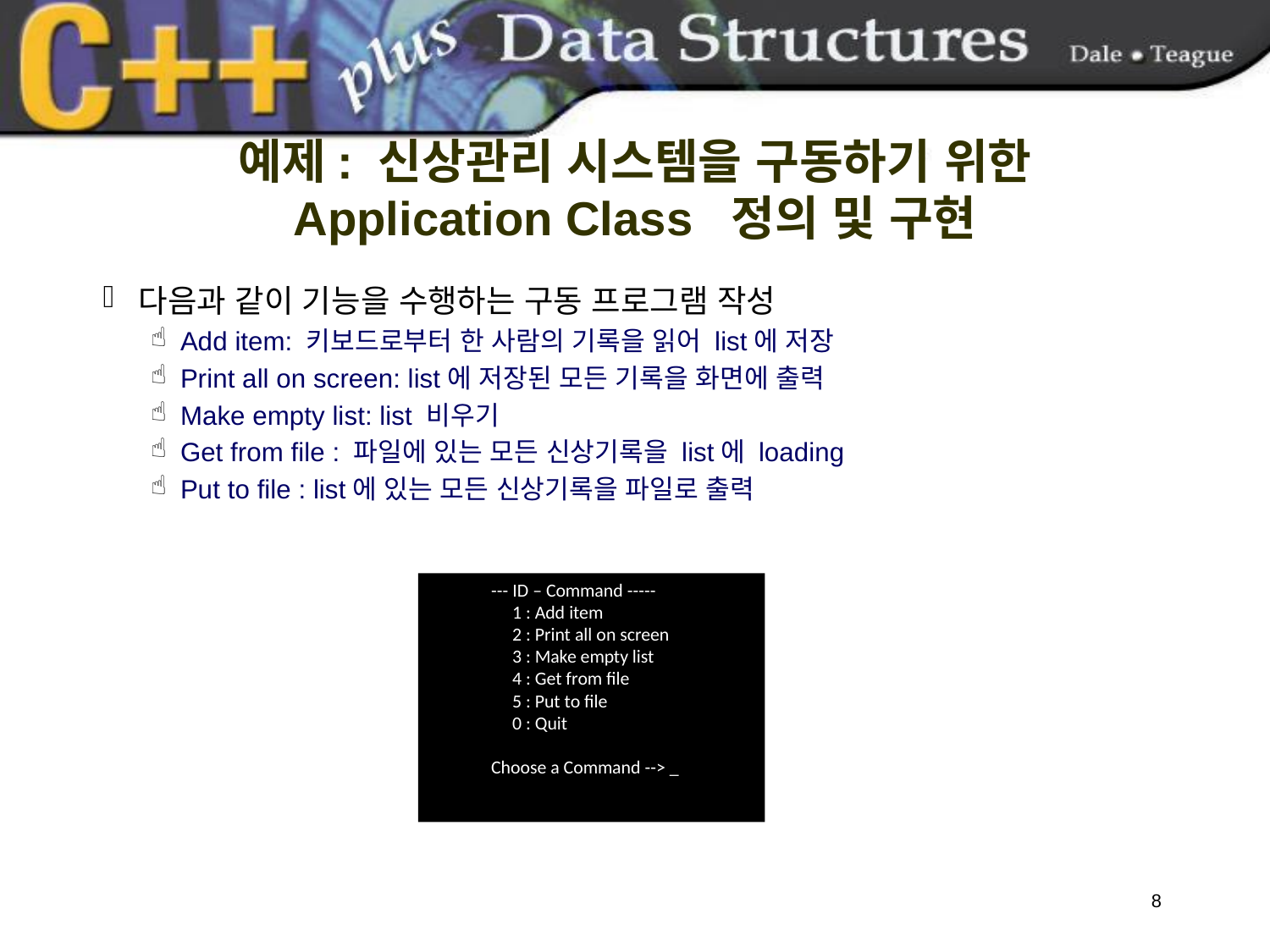

# 예제: 신상관리 시스템을 구동하기 위한 Application Class  정의 및 구현
다음과 같이 기능을 수행하는 구동 프로그램 작성
Add item: 키보드로부터 한 사람의 기록을 읽어 list에 저장
Print all on screen: list에 저장된 모든 기록을 화면에 출력
Make empty list: list 비우기
Get from file : 파일에 있는 모든 신상기록을 list에 loading
Put to file : list에 있는 모든 신상기록을 파일로 출력

--- ID – Command -----
     1 : Add item
     2 : Print all on screen
     3 : Make empty list
     4 : Get from file
     5 : Put to file
     0 : Quit

Choose a Command --> _